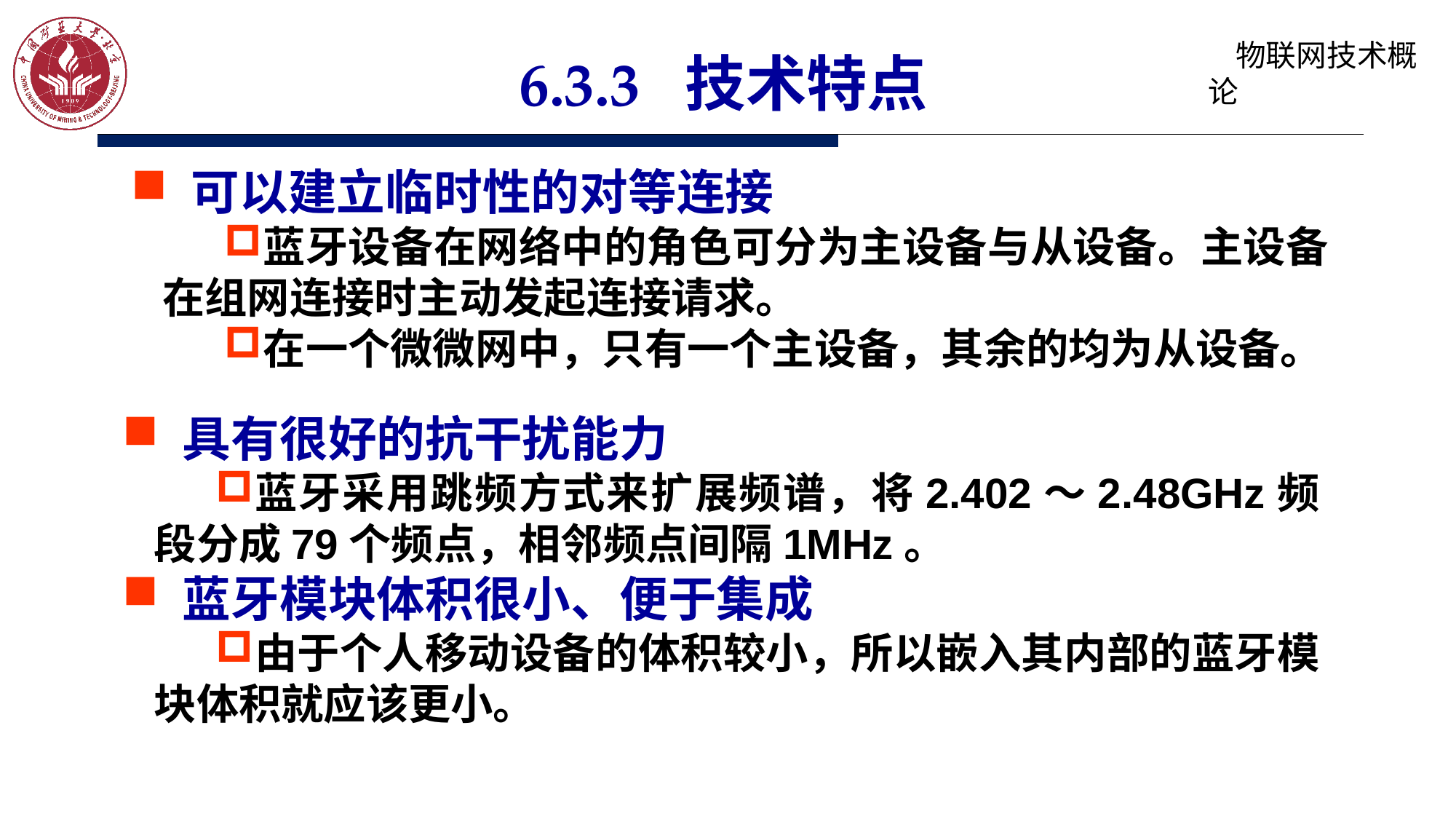

# 6.3.3  技术特点
 可以建立临时性的对等连接
蓝牙设备在网络中的角色可分为主设备与从设备。主设备在组网连接时主动发起连接请求。
在一个微微网中，只有一个主设备，其余的均为从设备。

 具有很好的抗干扰能力
蓝牙采用跳频方式来扩展频谱，将2.402～2.48GHz频段分成79个频点，相邻频点间隔1MHz。
 蓝牙模块体积很小、便于集成
由于个人移动设备的体积较小，所以嵌入其内部的蓝牙模块体积就应该更小。